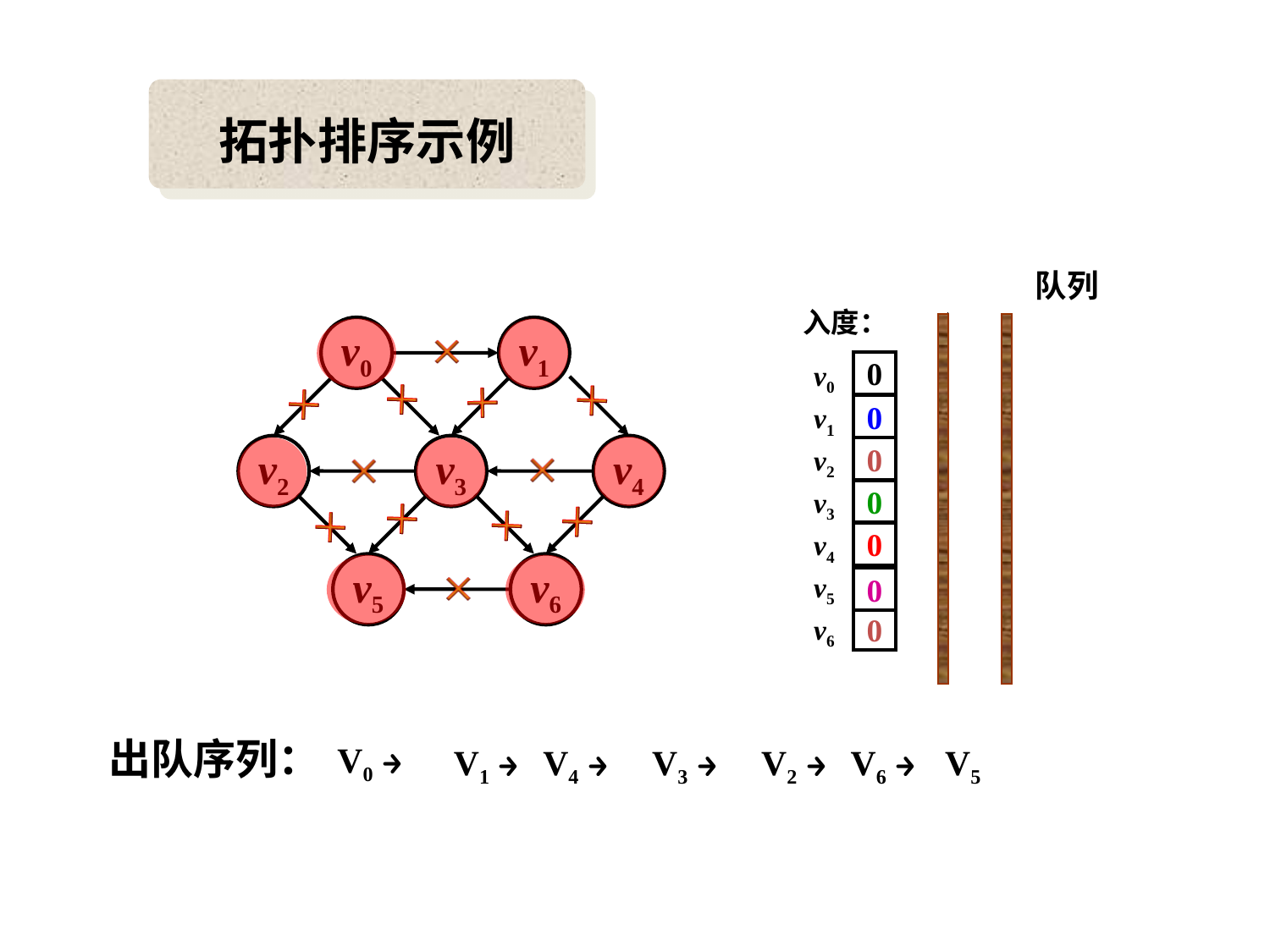

拓扑排序示例
队列
入度：
v0
0
v1
1
v2
2
v3
3
v4
1
v5
3
v6
2

v5

v0
v1

v2
v3
v4

v5
v6

v6

0
v2

1
0
v3

2
1
0

v4

0

2
1
0
v1

1
0
v0

出队序列：
V0 →
V1 →
V4 →
V3 →
V2 →
V6 →
 V5